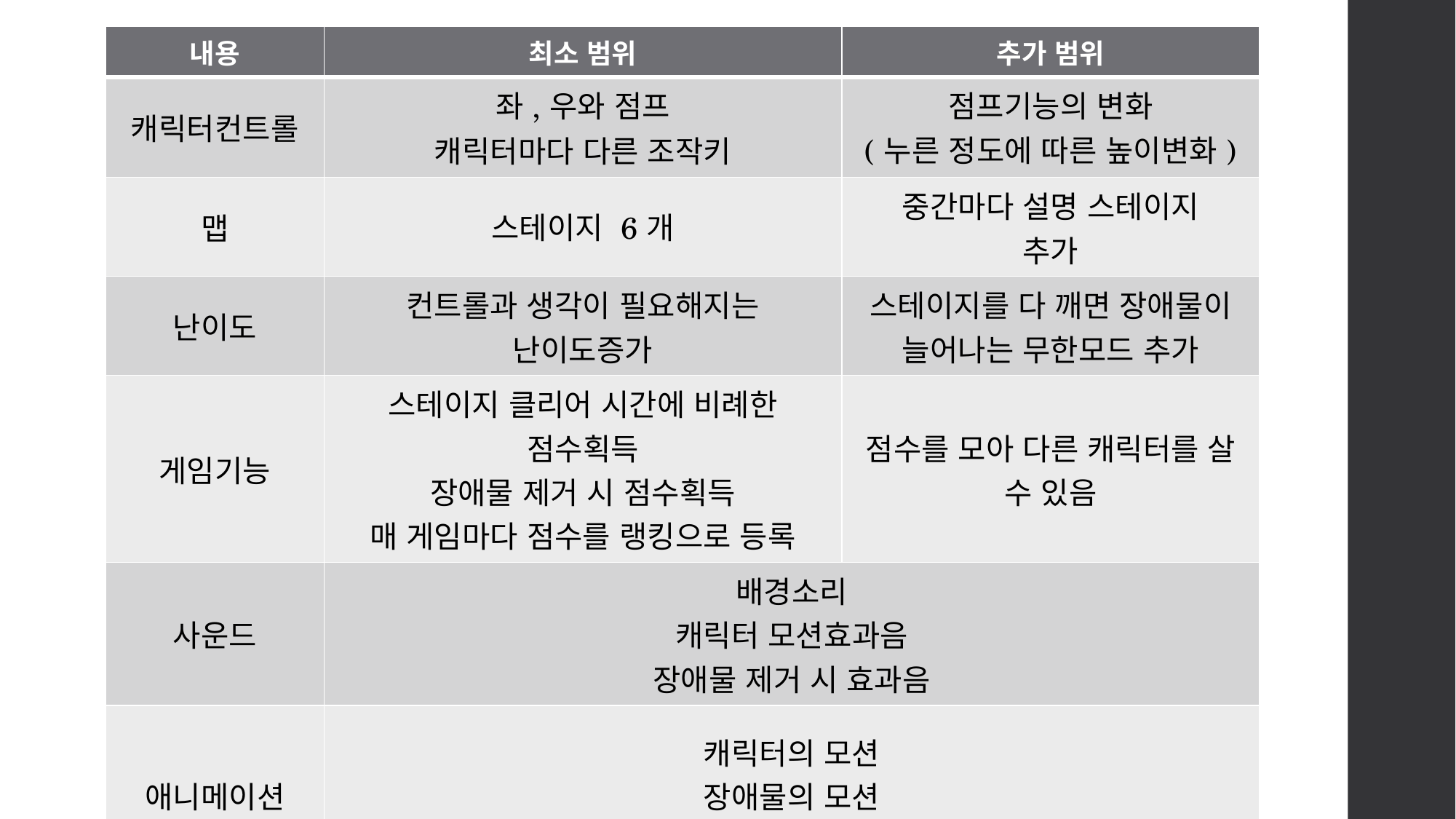

| 내용 | 최소 범위 | 추가 범위 |
| --- | --- | --- |
| 캐릭터컨트롤 | 좌,우와 점프 캐릭터마다 다른 조작키 | 점프기능의 변화 (누른 정도에 따른 높이변화) |
| 맵 | 스테이지 6개 | 중간마다 설명 스테이지 추가 |
| 난이도 | 컨트롤과 생각이 필요해지는 난이도증가 | 스테이지를 다 깨면 장애물이 늘어나는 무한모드 추가 |
| 게임기능 | 스테이지 클리어 시간에 비례한 점수획득 장애물 제거 시 점수획득 매 게임마다 점수를 랭킹으로 등록 | 점수를 모아 다른 캐릭터를 살 수 있음 |
| 사운드 | 배경소리 캐릭터 모션효과음 장애물 제거 시 효과음 |  |
| 애니메이션 | 캐릭터의 모션 장애물의 모션 배경의 움직임 |  |